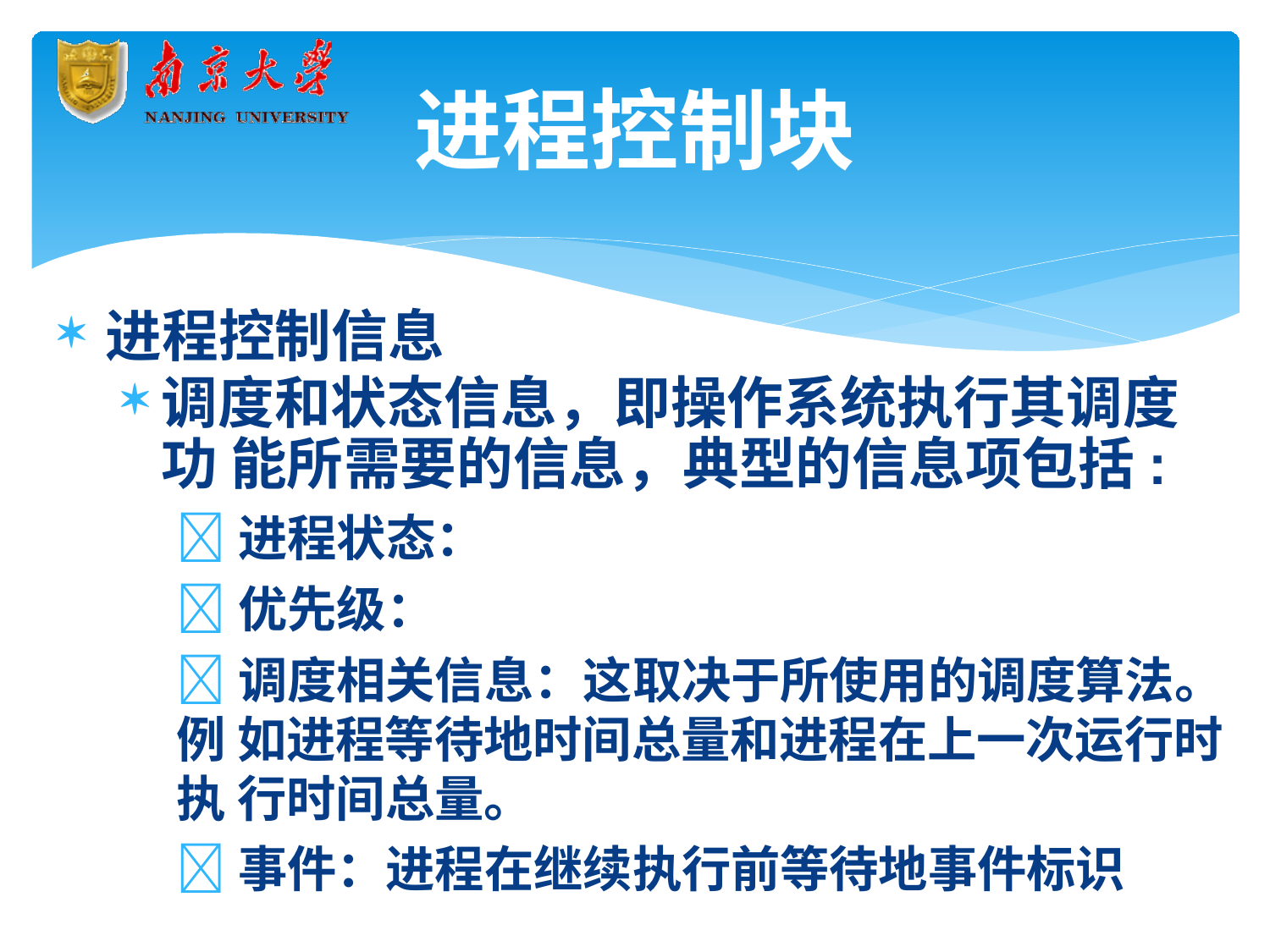

# 进程控制块

进程控制信息
调度和状态信息，即操作系统执行其调度功 能所需要的信息，典型的信息项包括:
∗进程状态：
∗优先级：
∗调度相关信息：这取决于所使用的调度算法。例 如进程等待地时间总量和进程在上一次运行时执 行时间总量。
∗事件：进程在继续执行前等待地事件标识